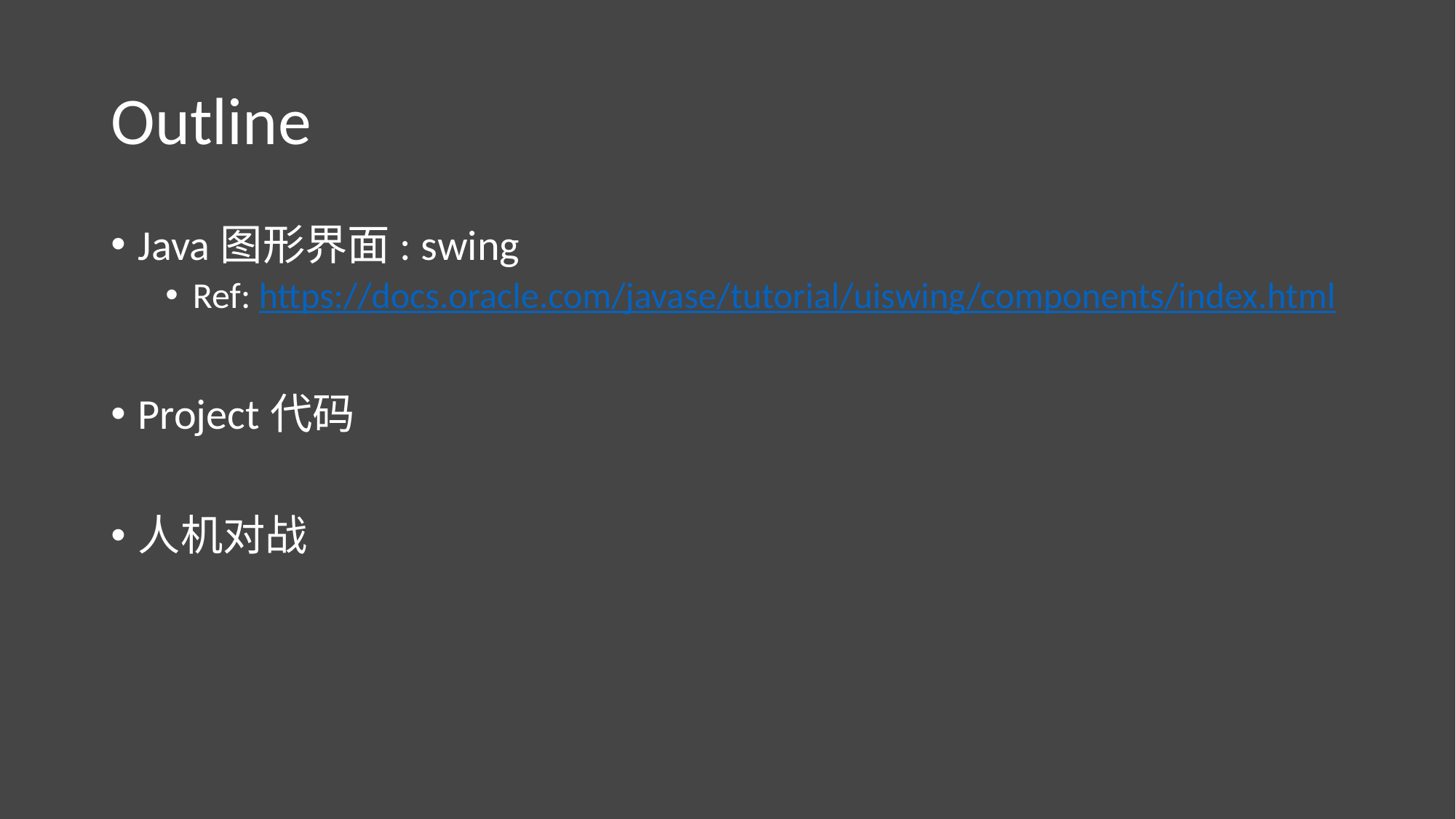

# Outline
Java图形界面: swing
Ref: https://docs.oracle.com/javase/tutorial/uiswing/components/index.html

Project代码

人机对战